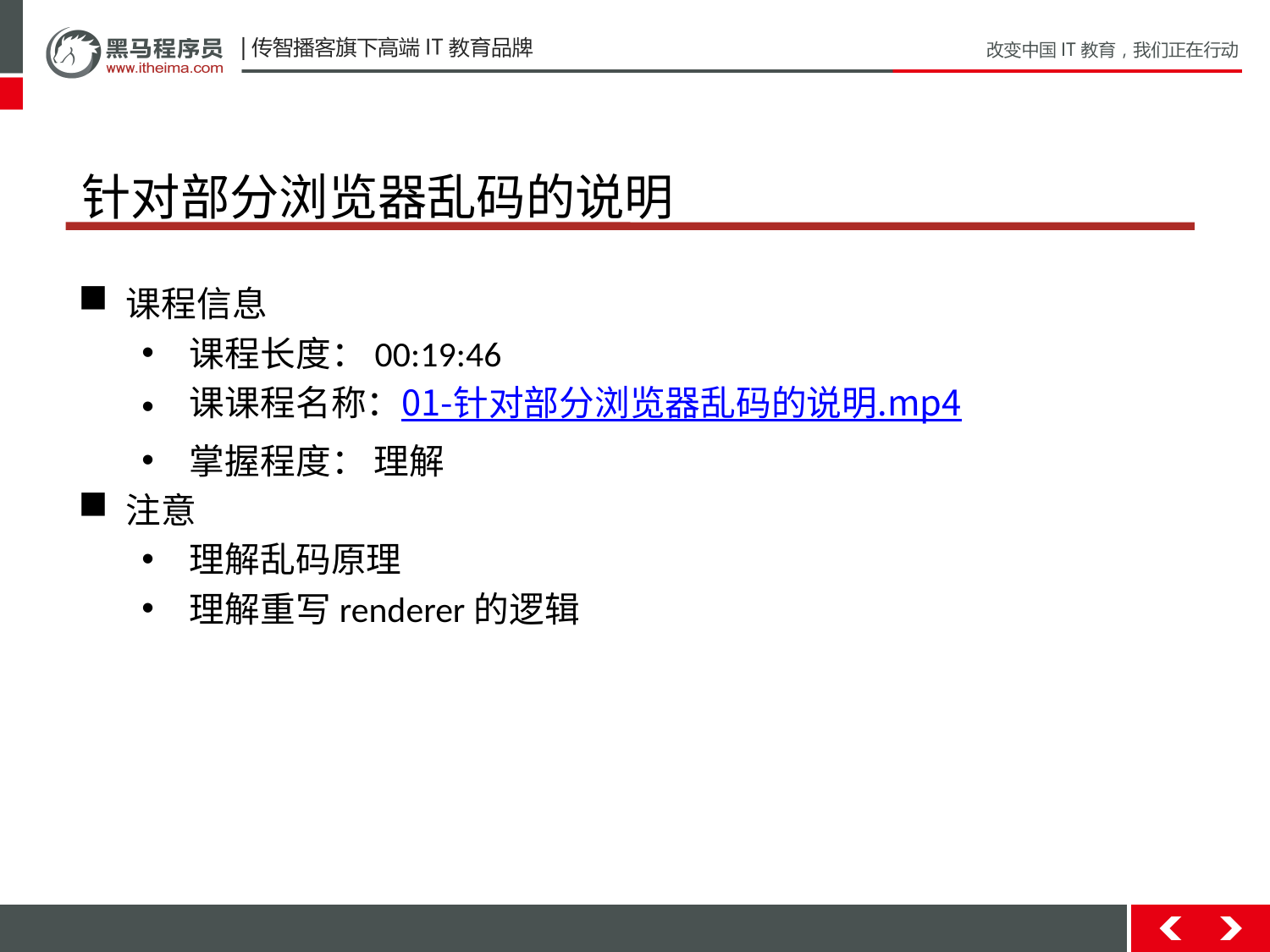

# 针对部分浏览器乱码的说明

课程信息
课程长度：00:19:46
课课程名称：01-针对部分浏览器乱码的说明.mp4
掌握程度： 理解
注意
理解乱码原理
理解重写renderer的逻辑